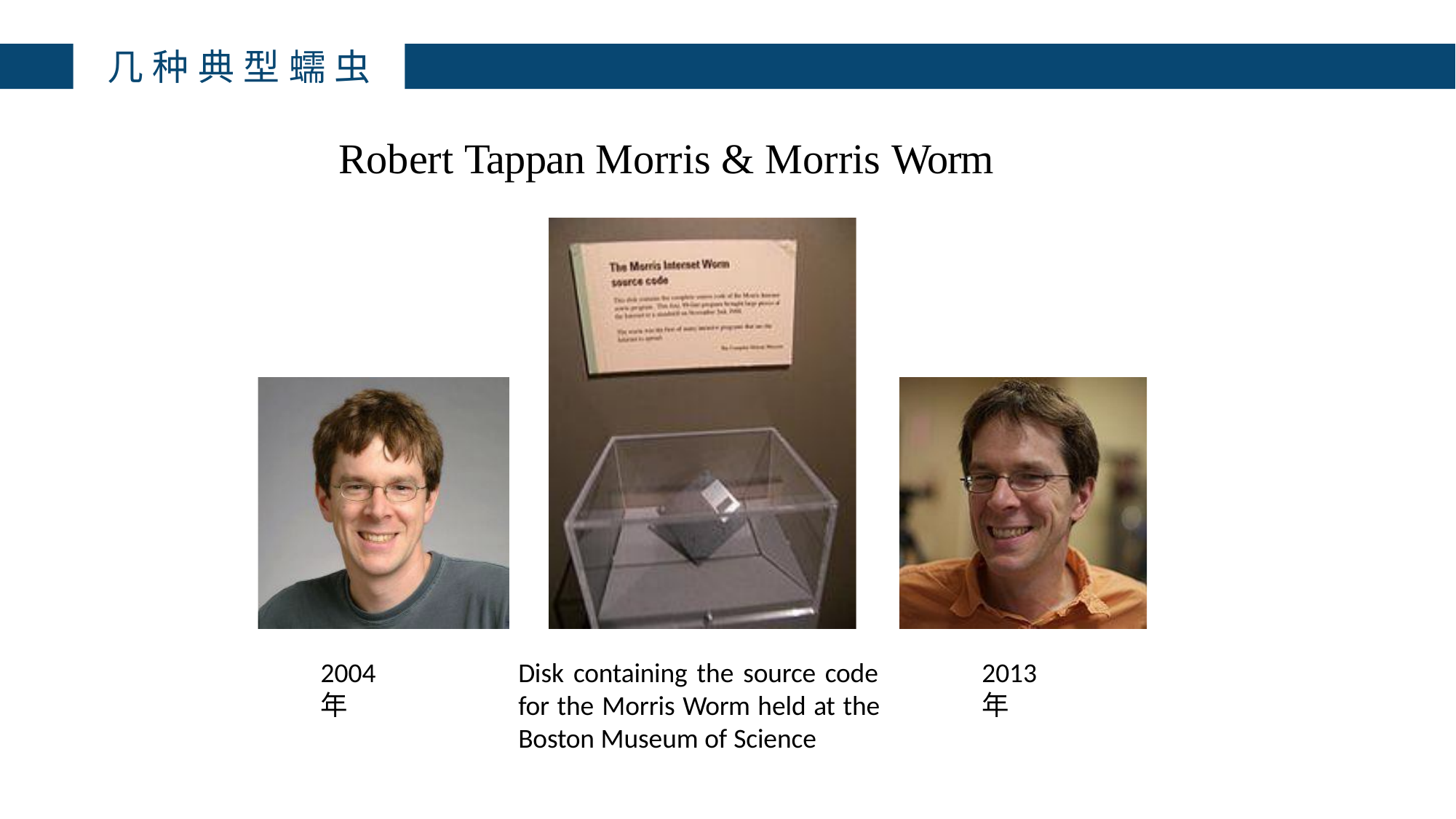

几种典型蠕虫

# Robert Tappan Morris & Morris Worm

Disk containing the source code  for the Morris Worm held at the  Boston Museum of Science
2004年
2013年